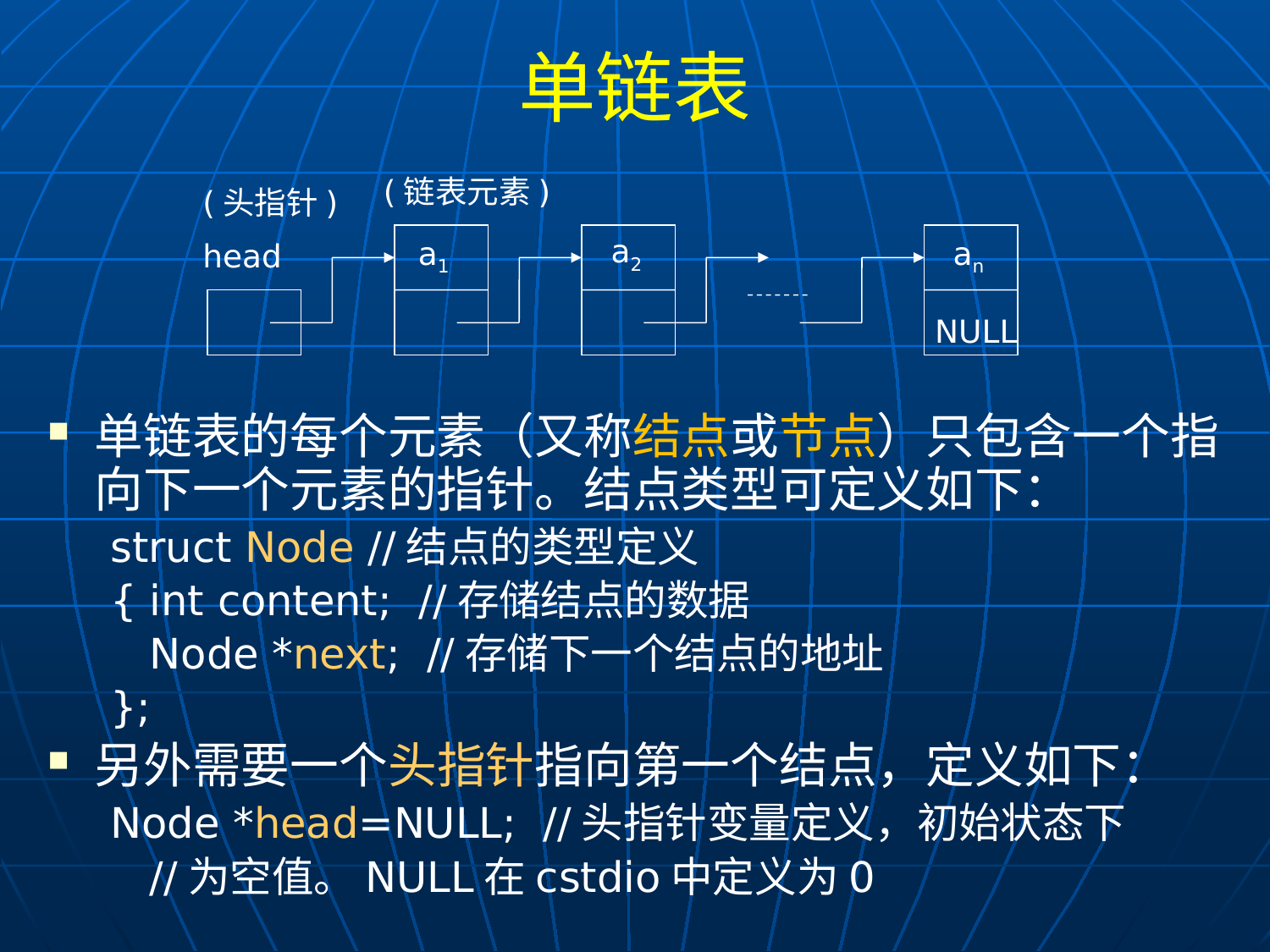

# 单链表
 (链表元素)
(头指针)
head

a2

a1
an

NULL

单链表的每个元素（又称结点或节点）只包含一个指向下一个元素的指针。结点类型可定义如下：
struct Node //结点的类型定义
{	int content;  //存储结点的数据
	Node *next;  //存储下一个结点的地址
};
另外需要一个头指针指向第一个结点，定义如下：
Node *head=NULL;  //头指针变量定义，初始状态下
				//为空值。NULL在cstdio中定义为0